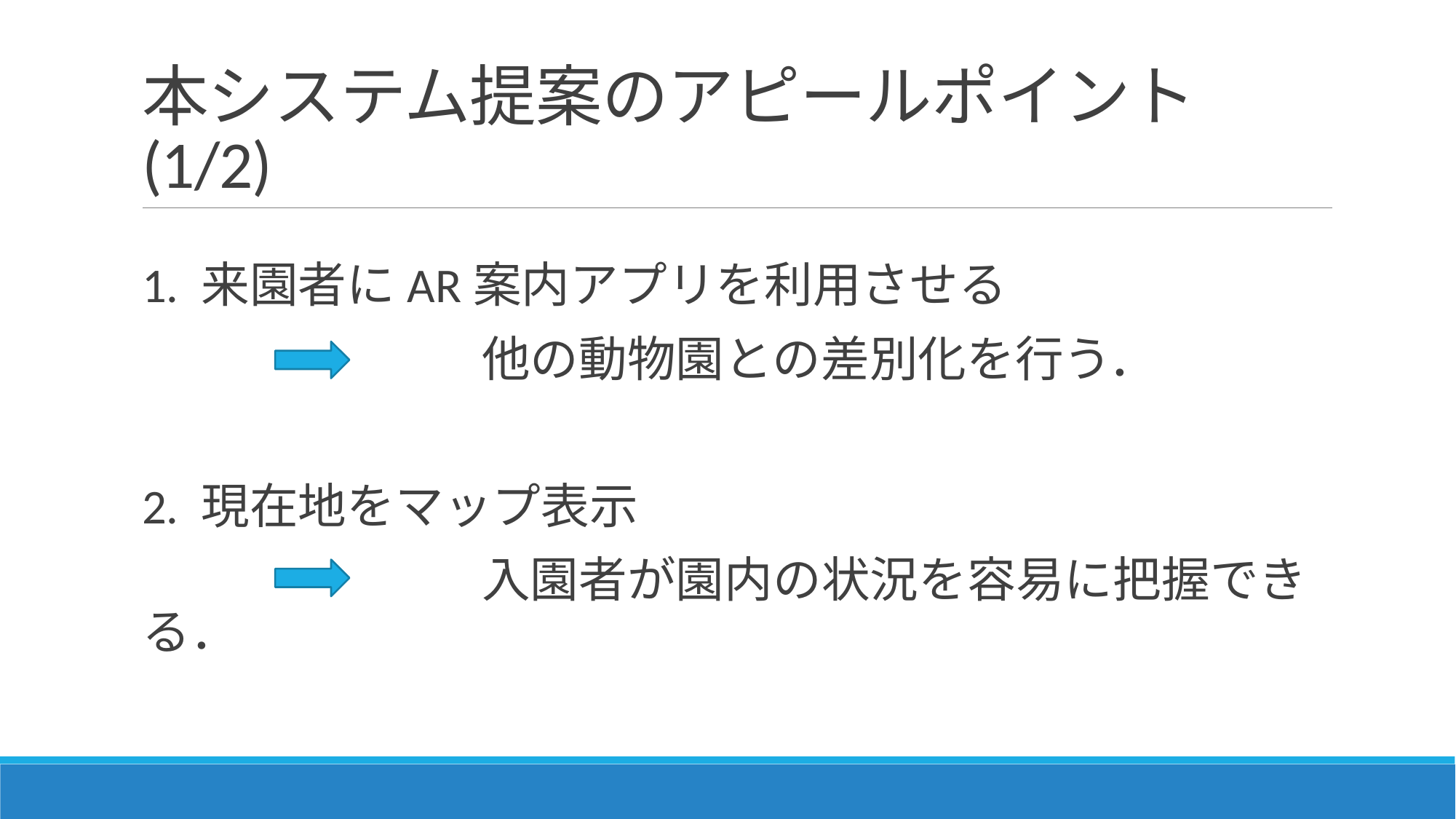

# 本システム提案のアピールポイント(1/2)
1. 来園者にAR案内アプリを利用させる
　　　　　　　他の動物園との差別化を行う．

2. 現在地をマップ表示
　　　　　　　入園者が園内の状況を容易に把握できる．